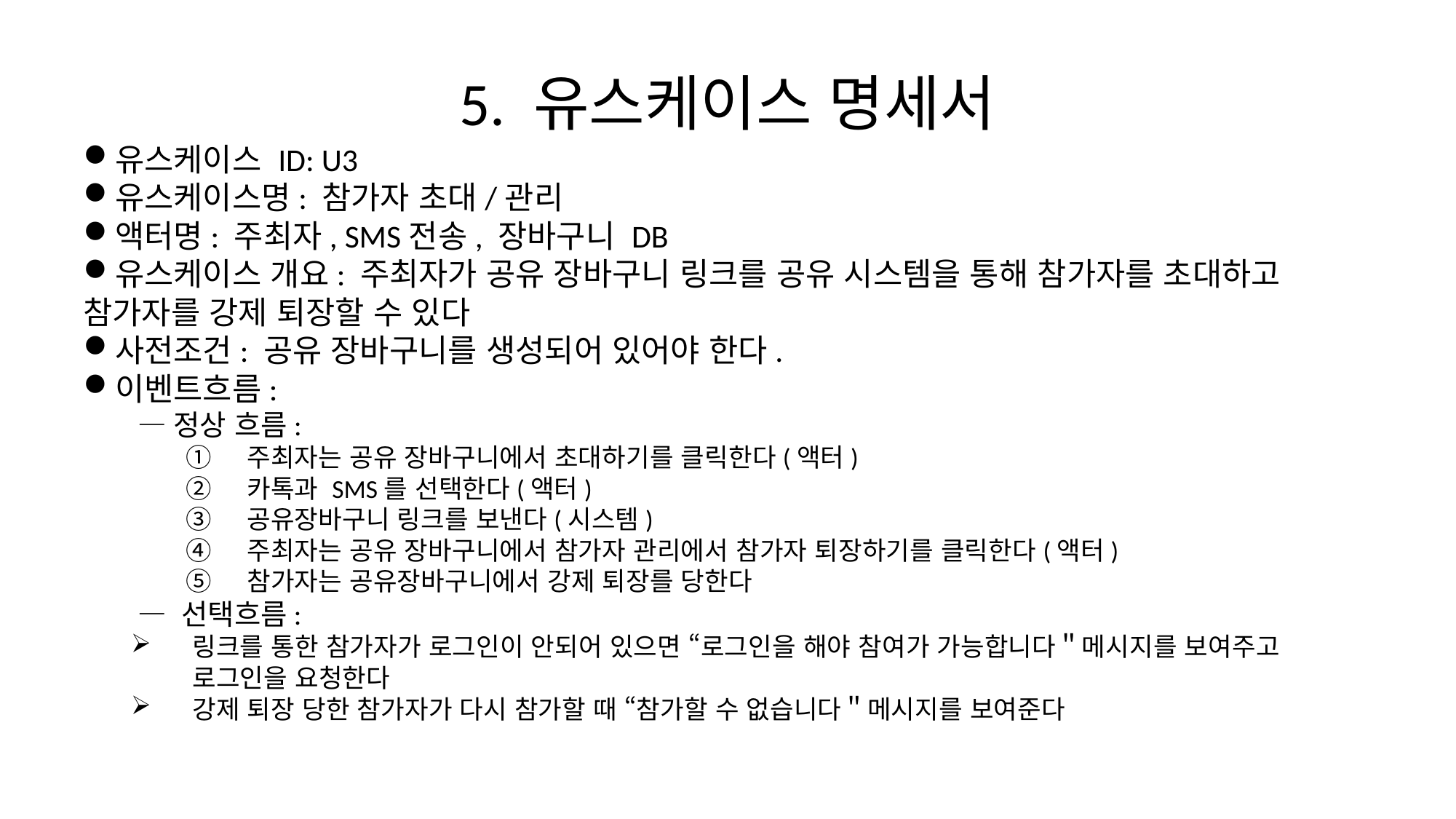

# 5. 유스케이스 명세서
유스케이스 ID: U3
유스케이스명: 참가자 초대/관리
액터명: 주최자, SMS전송, 장바구니 DB
유스케이스 개요: 주최자가 공유 장바구니 링크를 공유 시스템을 통해 참가자를 초대하고 참가자를 강제 퇴장할 수 있다
사전조건: 공유 장바구니를 생성되어 있어야 한다.
이벤트흐름:
―정상 흐름:
주최자는 공유 장바구니에서 초대하기를 클릭한다(액터)
카톡과 SMS를 선택한다(액터)
공유장바구니 링크를 보낸다(시스템)
주최자는 공유 장바구니에서 참가자 관리에서 참가자 퇴장하기를 클릭한다(액터)
참가자는 공유장바구니에서 강제 퇴장를 당한다
― 선택흐름:
링크를 통한 참가자가 로그인이 안되어 있으면 “로그인을 해야 참여가 가능합니다＂메시지를 보여주고 로그인을 요청한다
강제 퇴장 당한 참가자가 다시 참가할 때 “참가할 수 없습니다＂메시지를 보여준다